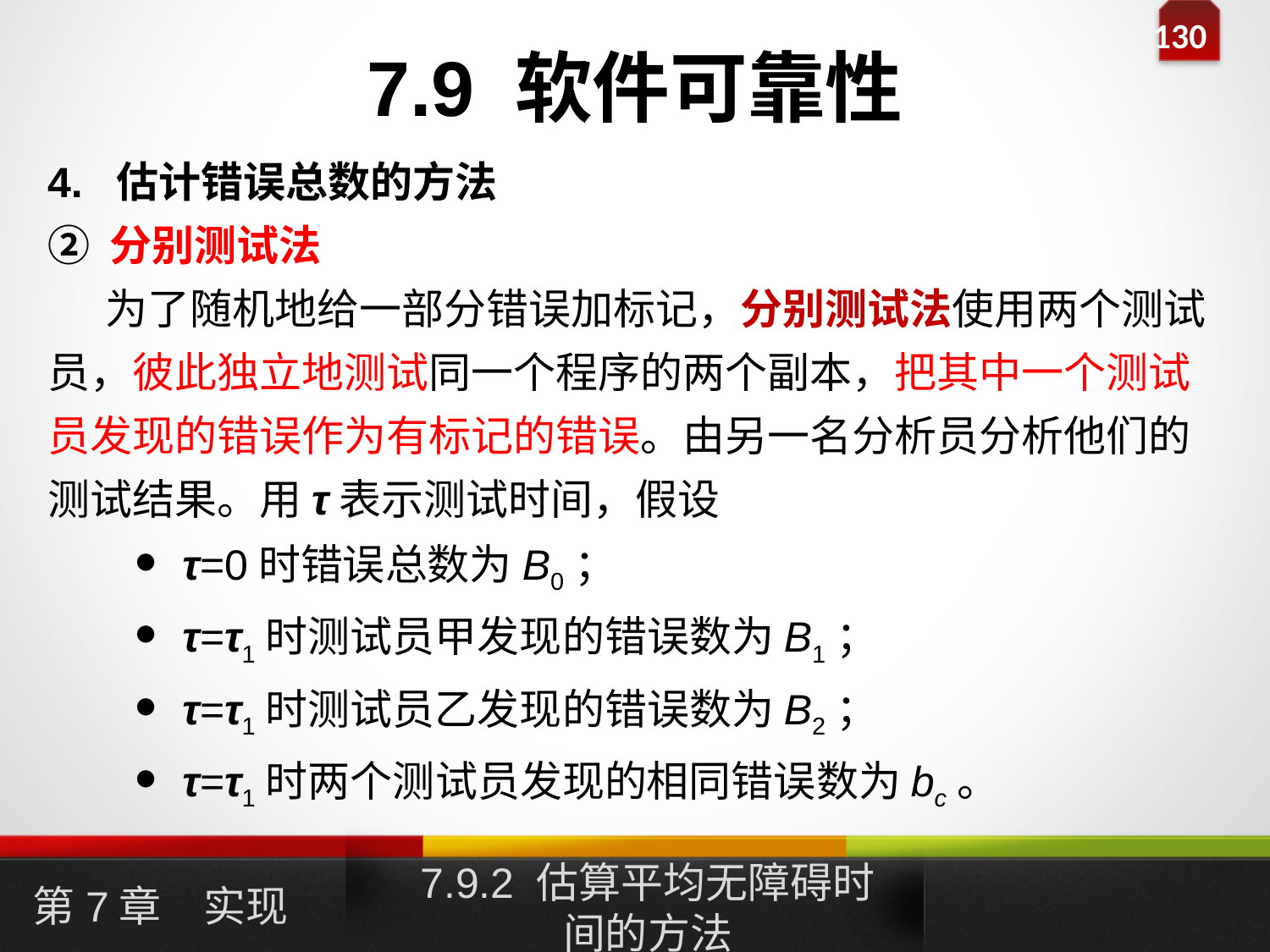

# 7.9 软件可靠性
4.  估计错误总数的方法
② 分别测试法
     为了随机地给一部分错误加标记，分别测试法使用两个测试员，彼此独立地测试同一个程序的两个副本，把其中一个测试员发现的错误作为有标记的错误。由另一名分析员分析他们的测试结果。用τ表示测试时间，假设
τ=0时错误总数为B0；
τ=τ1时测试员甲发现的错误数为B1；
τ=τ1时测试员乙发现的错误数为B2；
τ=τ1时两个测试员发现的相同错误数为bc。
第7章　实现
7.9.2 估算平均无障碍时间的方法